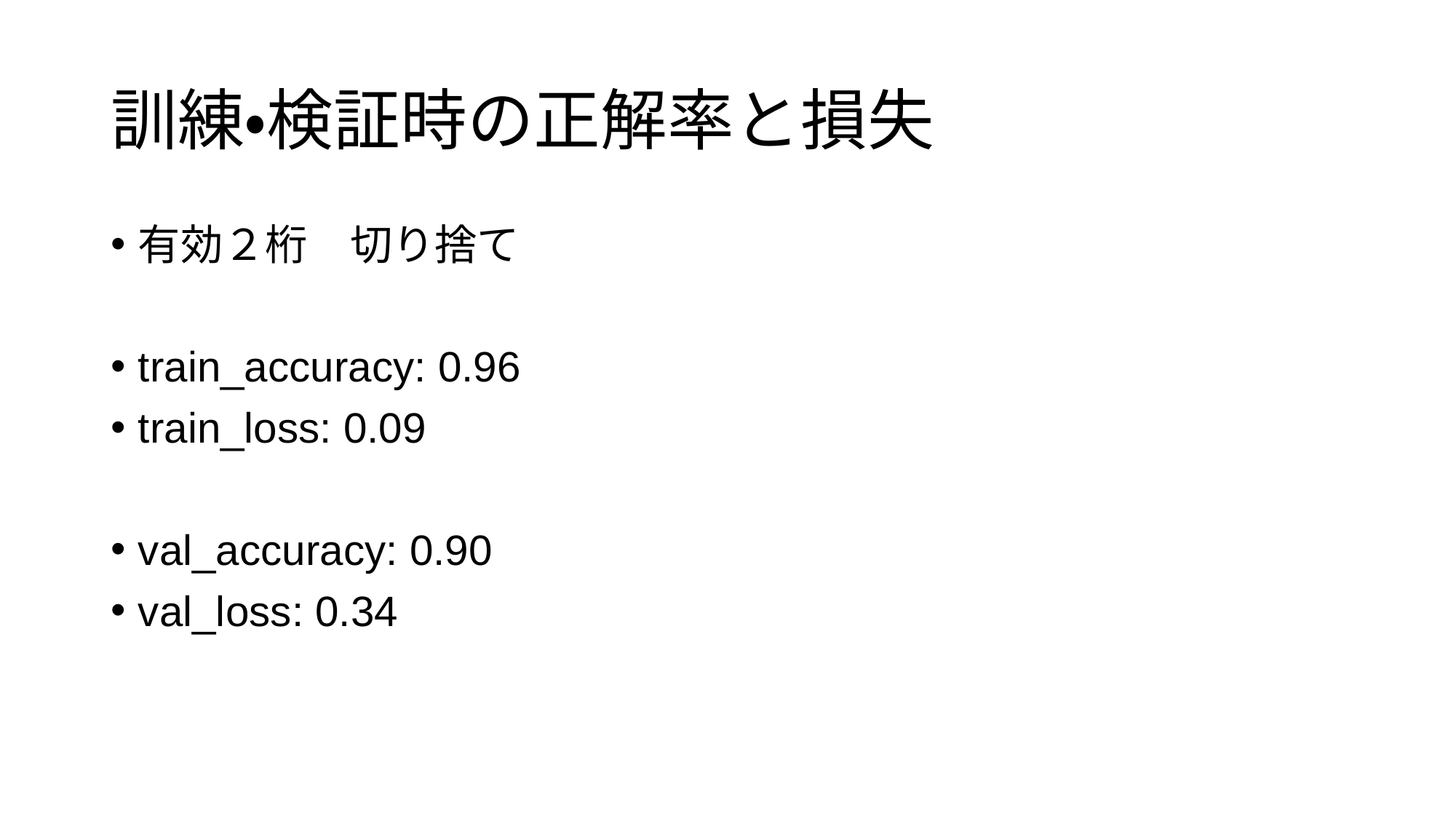

# 訓練・検証時の正解率と損失
有効２桁　切り捨て

train_accuracy: 0.96
train_loss: 0.09

val_accuracy: 0.90
val_loss: 0.34